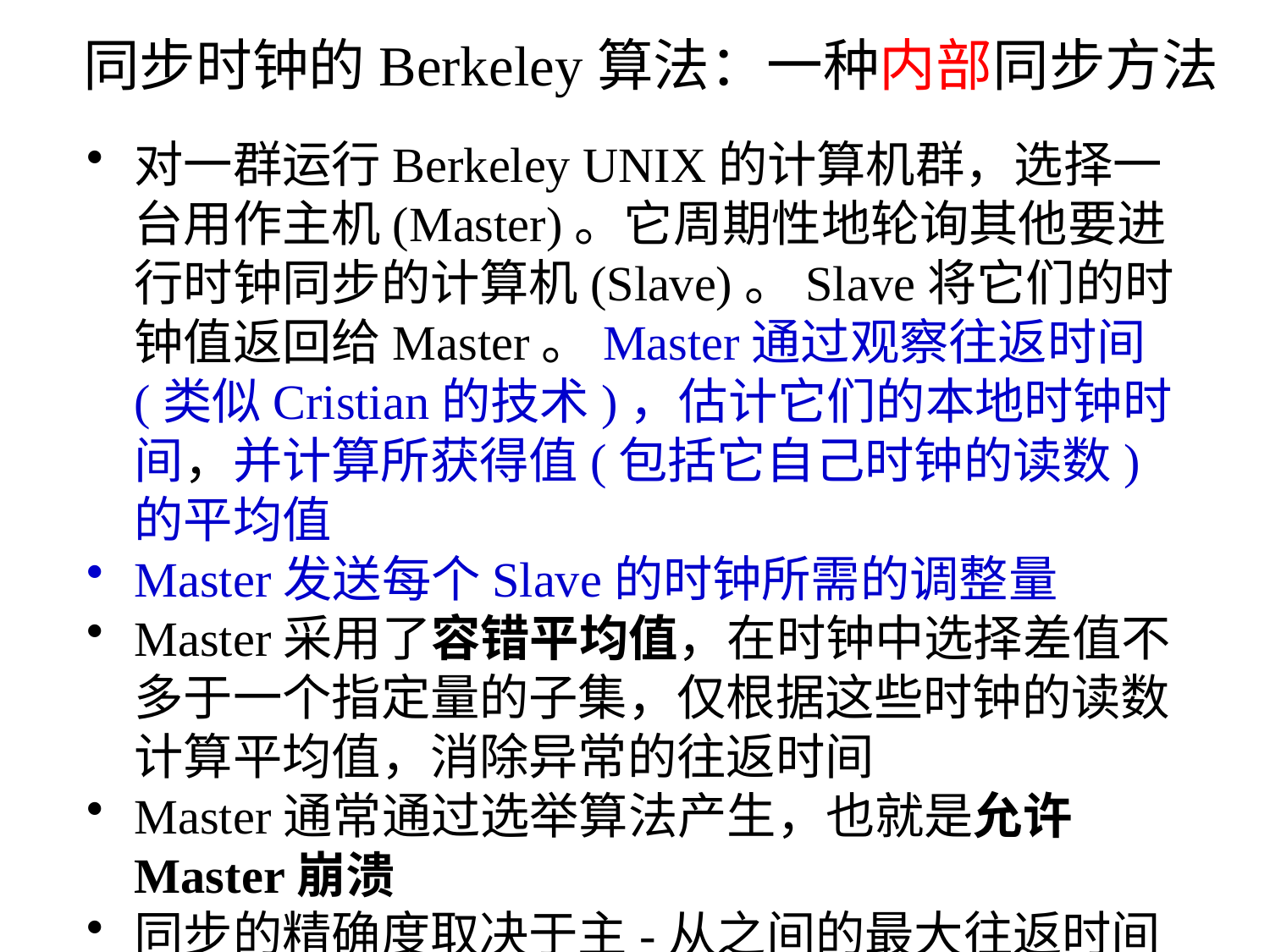

# 同步时钟的Berkeley算法：一种内部同步方法
对一群运行Berkeley UNIX的计算机群，选择一台用作主机(Master)。它周期性地轮询其他要进行时钟同步的计算机(Slave)。Slave将它们的时钟值返回给Master。Master通过观察往返时间(类似Cristian的技术)，估计它们的本地时钟时间，并计算所获得值(包括它自己时钟的读数)的平均值
Master发送每个Slave的时钟所需的调整量
Master采用了容错平均值，在时钟中选择差值不多于一个指定量的子集，仅根据这些时钟的读数计算平均值，消除异常的往返时间
Master通常通过选举算法产生，也就是允许Master崩溃
同步的精确度取决于主-从之间的最大往返时间